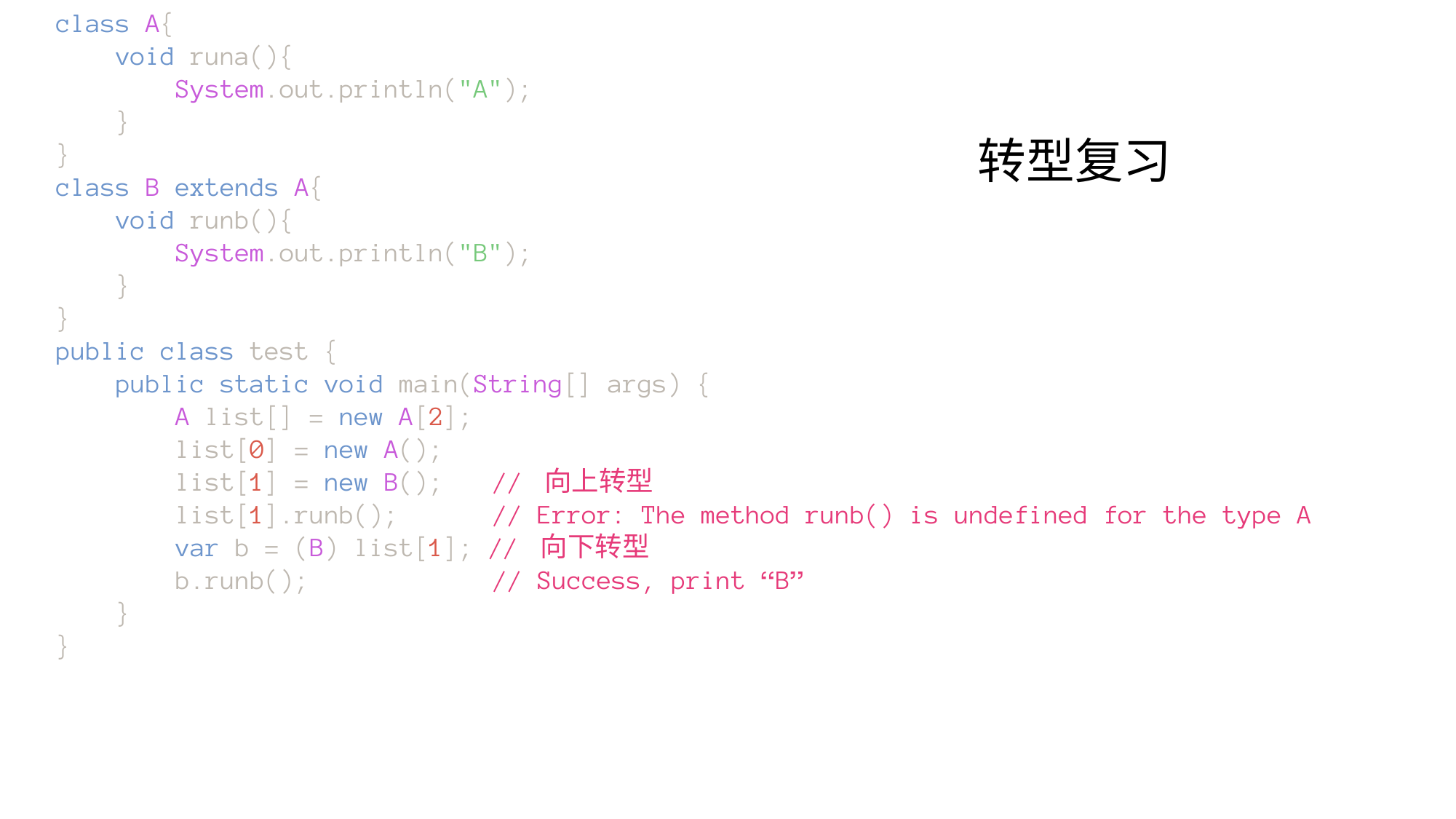

class A{
    void runa(){
        System.out.println("A");
    }
}
class B extends A{
    void runb(){
        System.out.println("B");
    }
}
public class test {
    public static void main(String[] args) {
        A list[] = new A[2];
        list[0] = new A();
        list[1] = new B();  	// 向上转型
        list[1].runb(); 	// Error: The method runb() is undefined for the type A
        var b = (B) list[1]; // 向下转型
        b.runb();   		// Success, print “B”
    }
}

转型复习